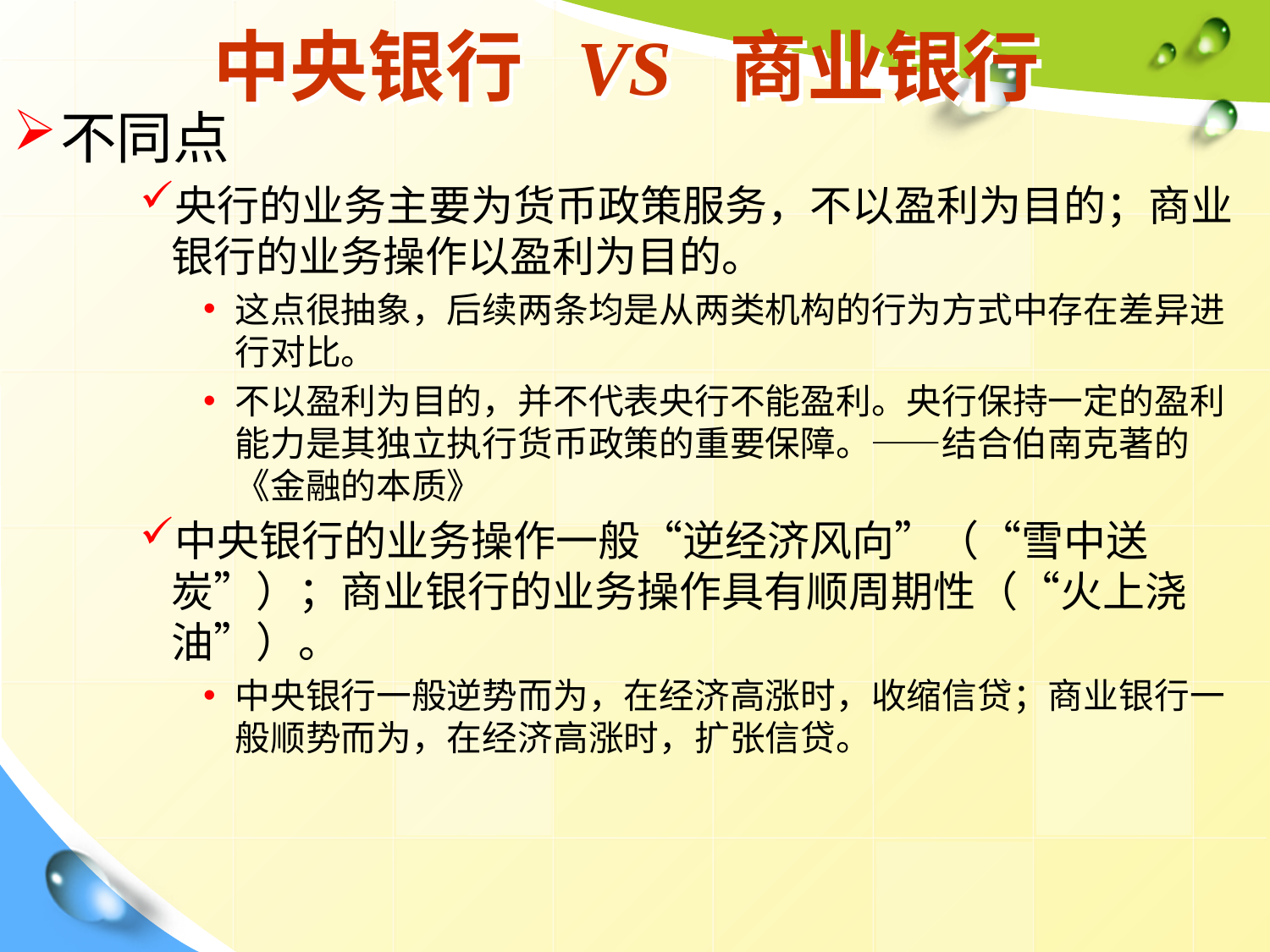

# 中央银行  VS  商业银行
不同点
央行的业务主要为货币政策服务，不以盈利为目的；商业银行的业务操作以盈利为目的。
这点很抽象，后续两条均是从两类机构的行为方式中存在差异进行对比。
不以盈利为目的，并不代表央行不能盈利。央行保持一定的盈利能力是其独立执行货币政策的重要保障。——结合伯南克著的《金融的本质》
中央银行的业务操作一般“逆经济风向”（“雪中送炭”）；商业银行的业务操作具有顺周期性（“火上浇油”）。
中央银行一般逆势而为，在经济高涨时，收缩信贷；商业银行一般顺势而为，在经济高涨时，扩张信贷。